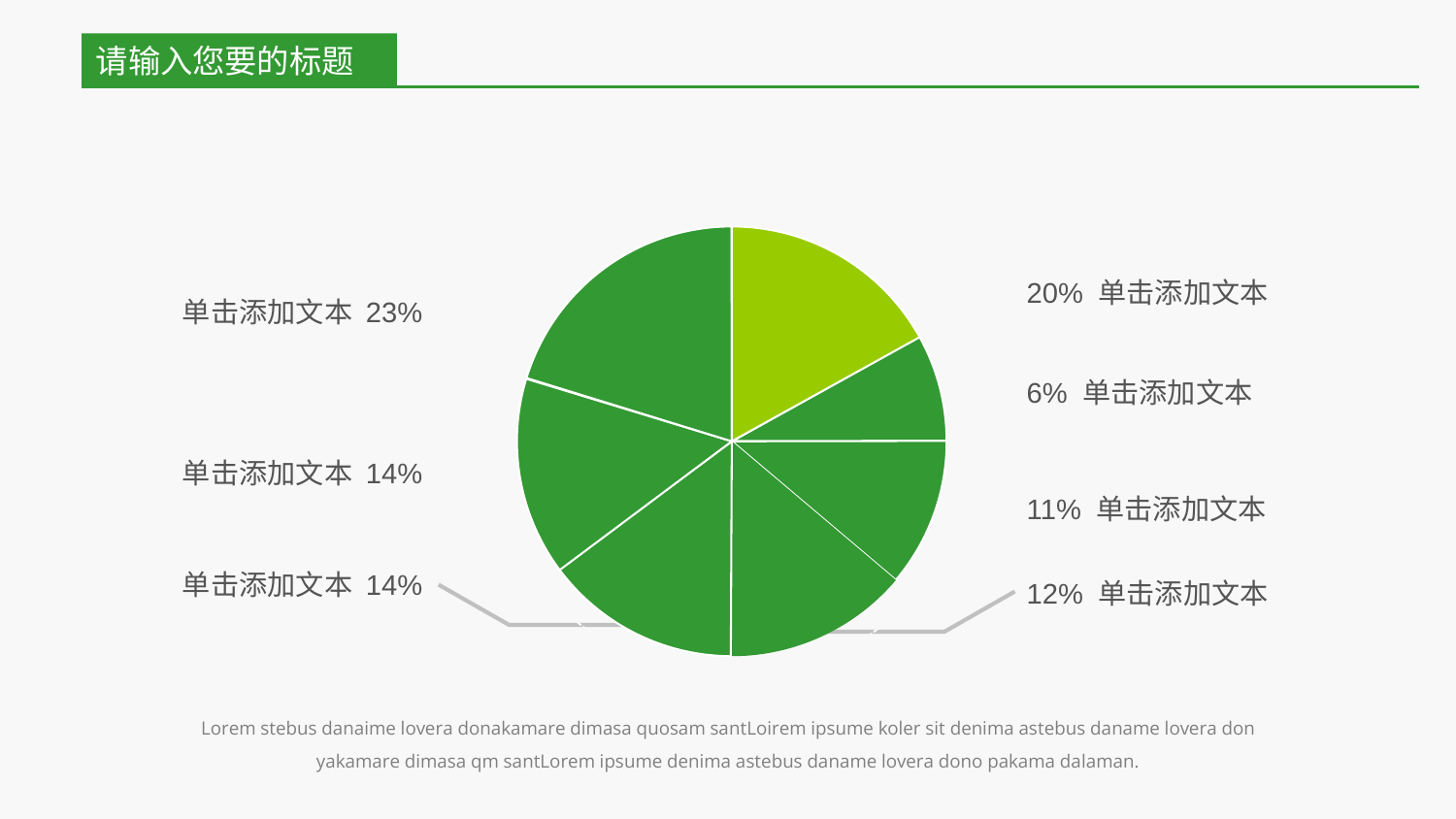

请输入您要的标题

20% 单击添加文本
6% 单击添加文本

11% 单击添加文本

12% 单击添加文本

单击添加文本 23%
单击添加文本 14%

单击添加文本 14%

Lorem stebus danaime lovera donakamare dimasa quosam santLoirem ipsume koler sit denima astebus daname lovera don yakamare dimasa qm santLorem ipsume denima astebus daname lovera dono pakama dalaman.